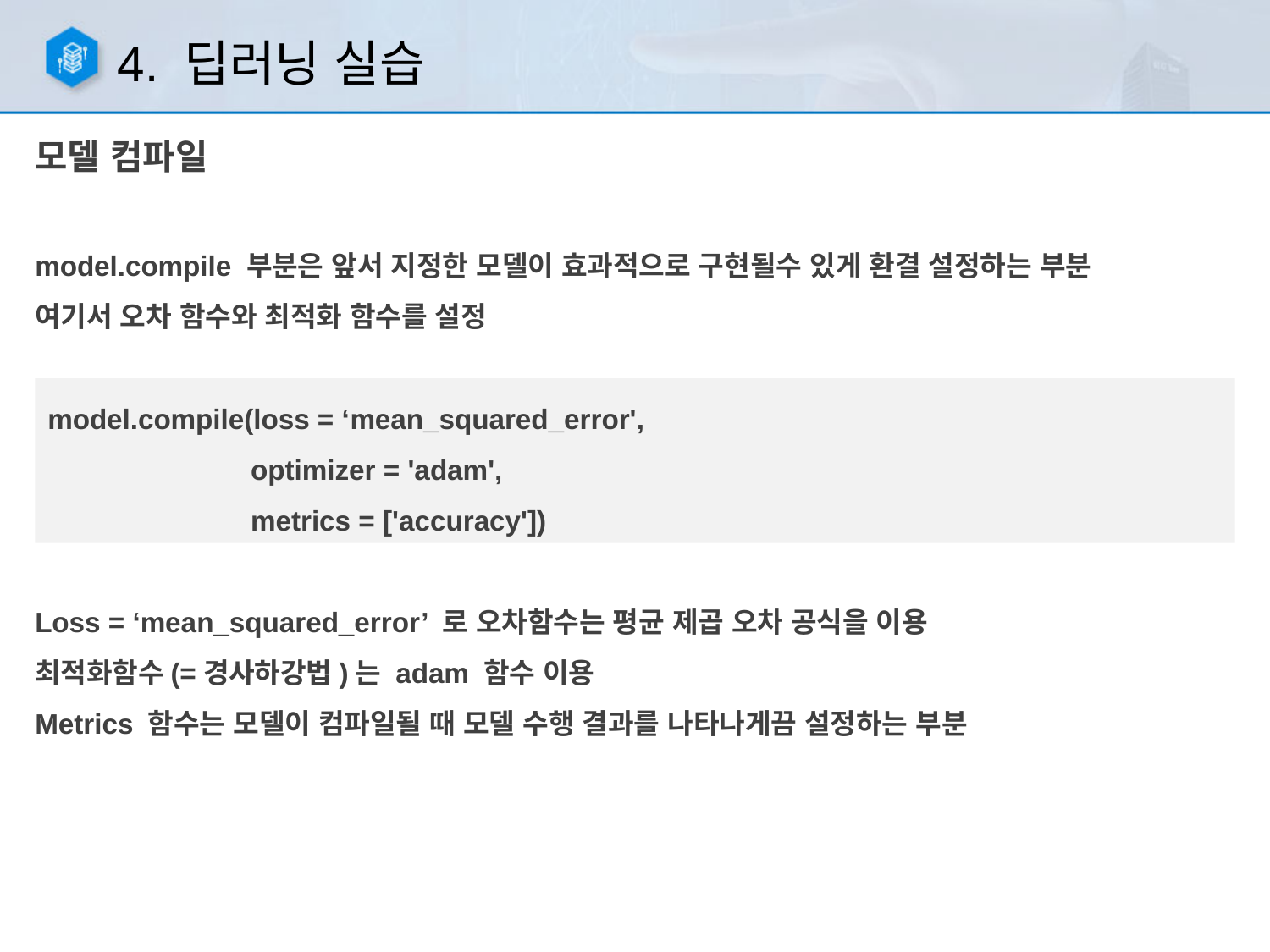

4. 딥러닝 실습
모델 컴파일
model.compile 부분은 앞서 지정한 모델이 효과적으로 구현될수 있게 환결 설정하는 부분
여기서 오차 함수와 최적화 함수를 설정
model.compile(loss = ‘mean_squared_error',
                          optimizer = 'adam',
                          metrics = ['accuracy'])
Loss = ‘mean_squared_error’ 로 오차함수는 평균 제곱 오차 공식을 이용
최적화함수(=경사하강법)는 adam 함수 이용
Metrics 함수는 모델이 컴파일될 때 모델 수행 결과를 나타나게끔 설정하는 부분